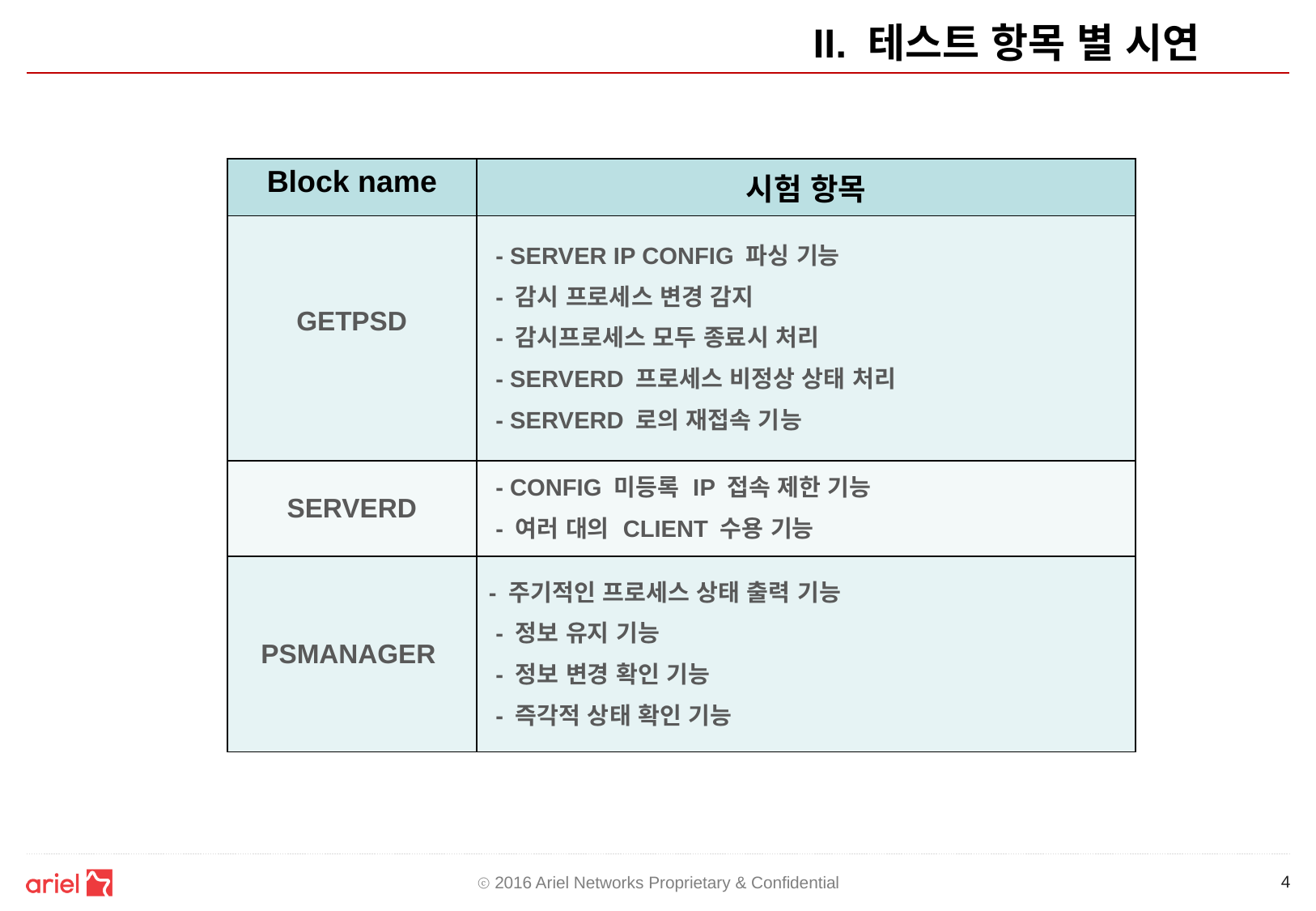

II. 테스트 항목 별 시연
| Block name | 시험 항목 |
| --- | --- |
| GETPSD | - SERVER IP CONFIG 파싱 기능 - 감시 프로세스 변경 감지 - 감시프로세스 모두 종료시 처리 - SERVERD 프로세스 비정상 상태 처리 - SERVERD 로의 재접속 기능 |
| SERVERD | - CONFIG 미등록 IP 접속 제한 기능 - 여러 대의 CLIENT 수용 기능 |
| PSMANAGER | - 주기적인 프로세스 상태 출력 기능 - 정보 유지 기능 - 정보 변경 확인 기능 - 즉각적 상태 확인 기능 |